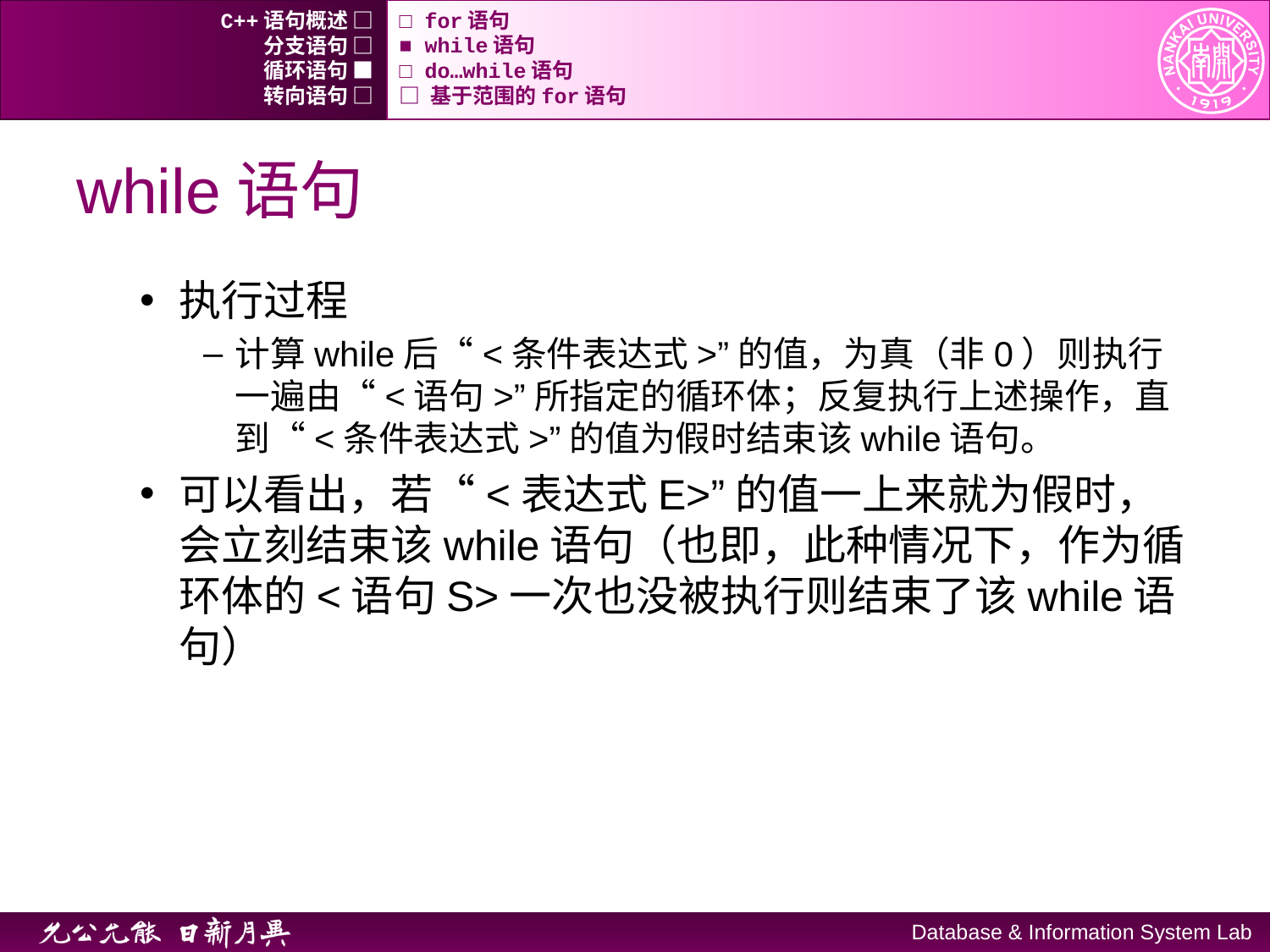

C++语句概述 □
□ for语句
分支语句 □
■ while语句
循环语句 ■
□ do…while语句
转向语句 □
□ 基于范围的for语句
# while语句
执行过程
计算while后“<条件表达式>”的值，为真（非0）则执行一遍由“<语句>”所指定的循环体；反复执行上述操作，直到“<条件表达式>”的值为假时结束该while语句。
可以看出，若“<表达式E>”的值一上来就为假时，会立刻结束该while语句（也即，此种情况下，作为循环体的<语句S>一次也没被执行则结束了该while语句）